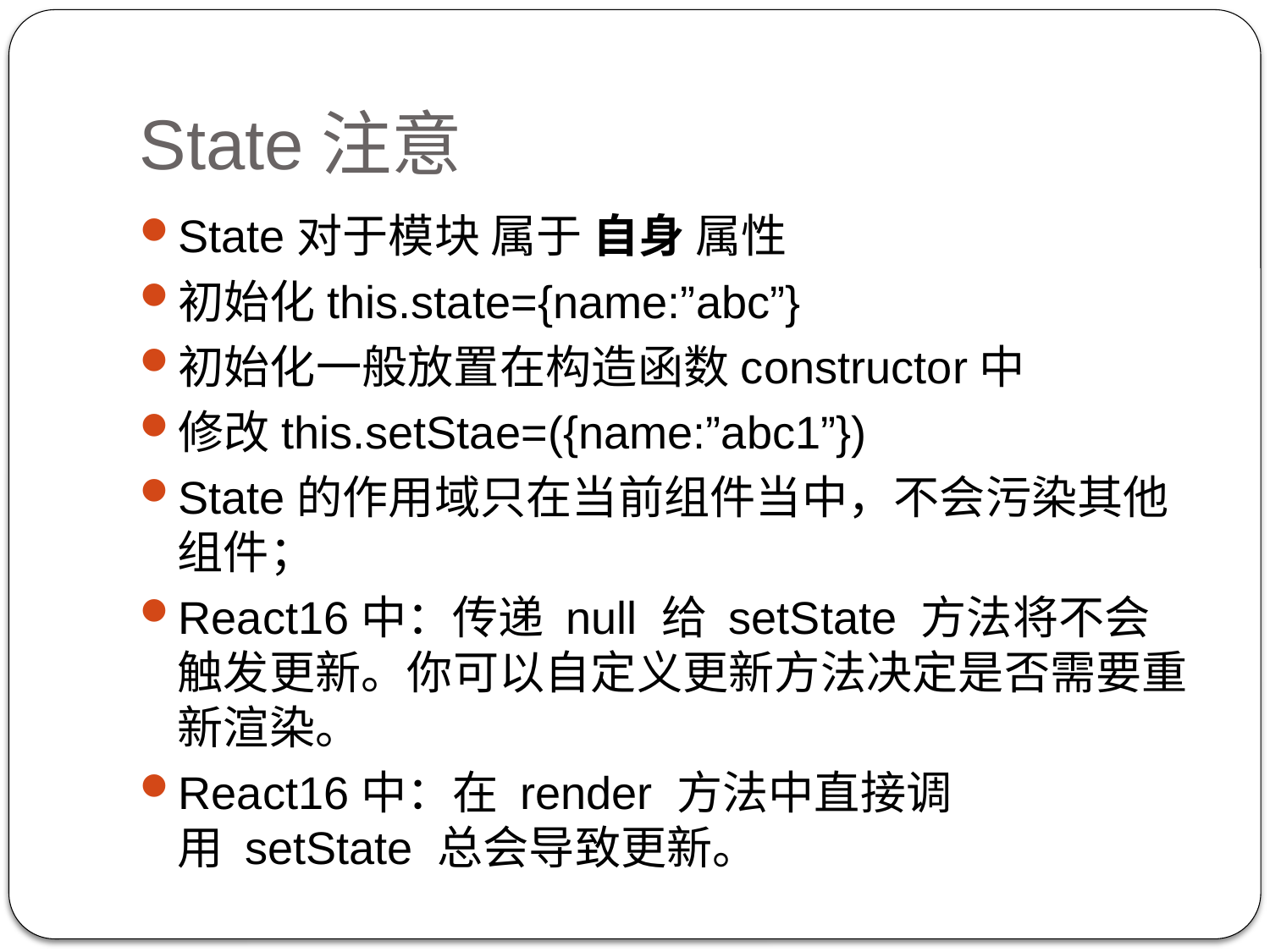

# State注意
State对于模块 属于 自身 属性
初始化this.state={name:”abc”}
初始化一般放置在构造函数constructor中
修改this.setStae=({name:”abc1”})
State的作用域只在当前组件当中，不会污染其他组件；
React16中：传递 null 给 setState 方法将不会触发更新。你可以自定义更新方法决定是否需要重新渲染。
React16中：在 render 方法中直接调用 setState 总会导致更新。